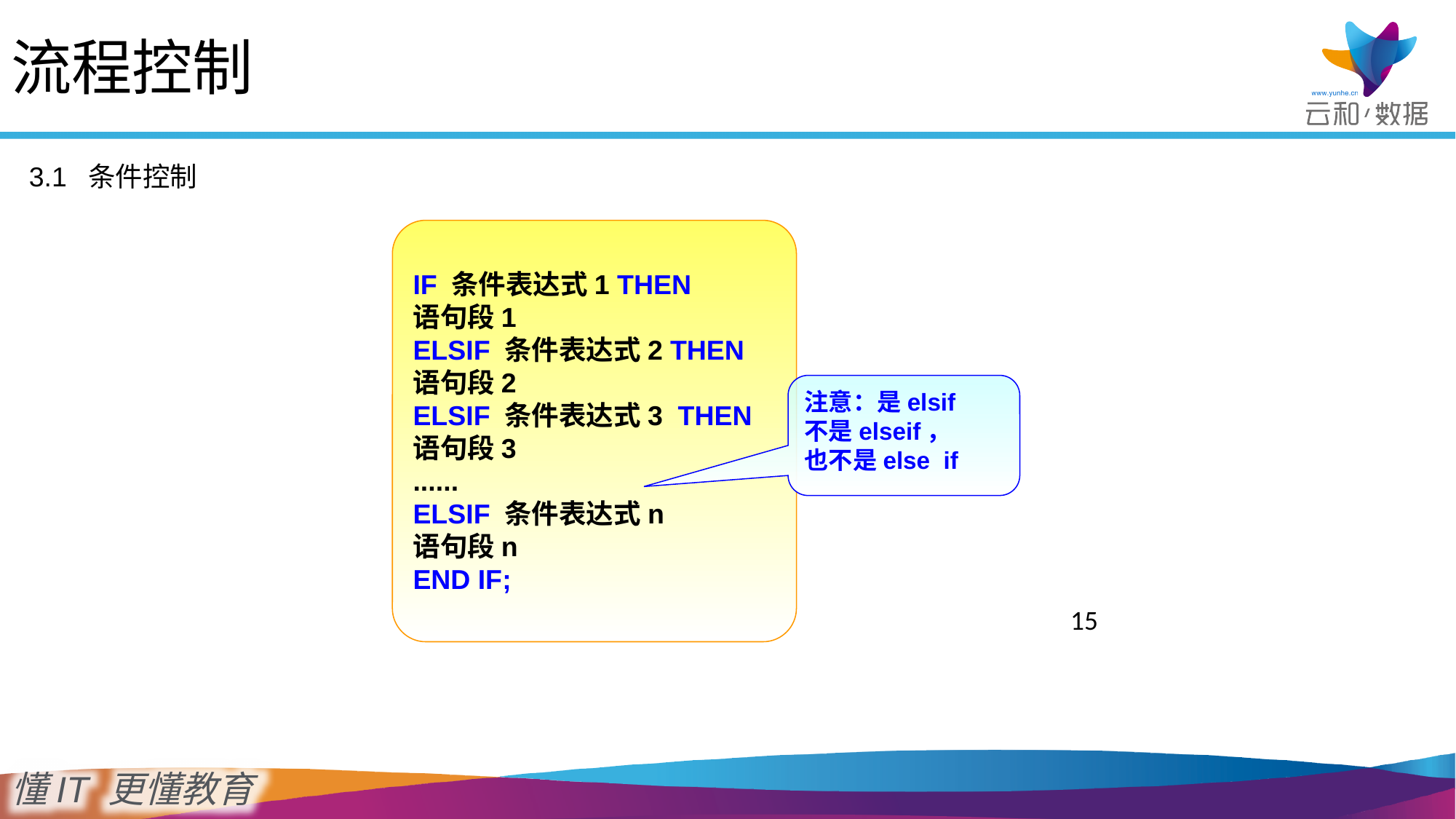

流程控制
3.1  条件控制
IF 条件表达式1 THEN
语句段1
ELSIF 条件表达式2 THEN
语句段2
ELSIF 条件表达式3  THEN
语句段3
......
ELSIF 条件表达式n
语句段n
END IF;
IF 条件表达式 THEN
	语句段1
ELSE
	语句段2
END IF;
IF 条件表达式 THEN
    语句段
END IF;
注意：是elsif
不是elseif，
也不是else  if
15